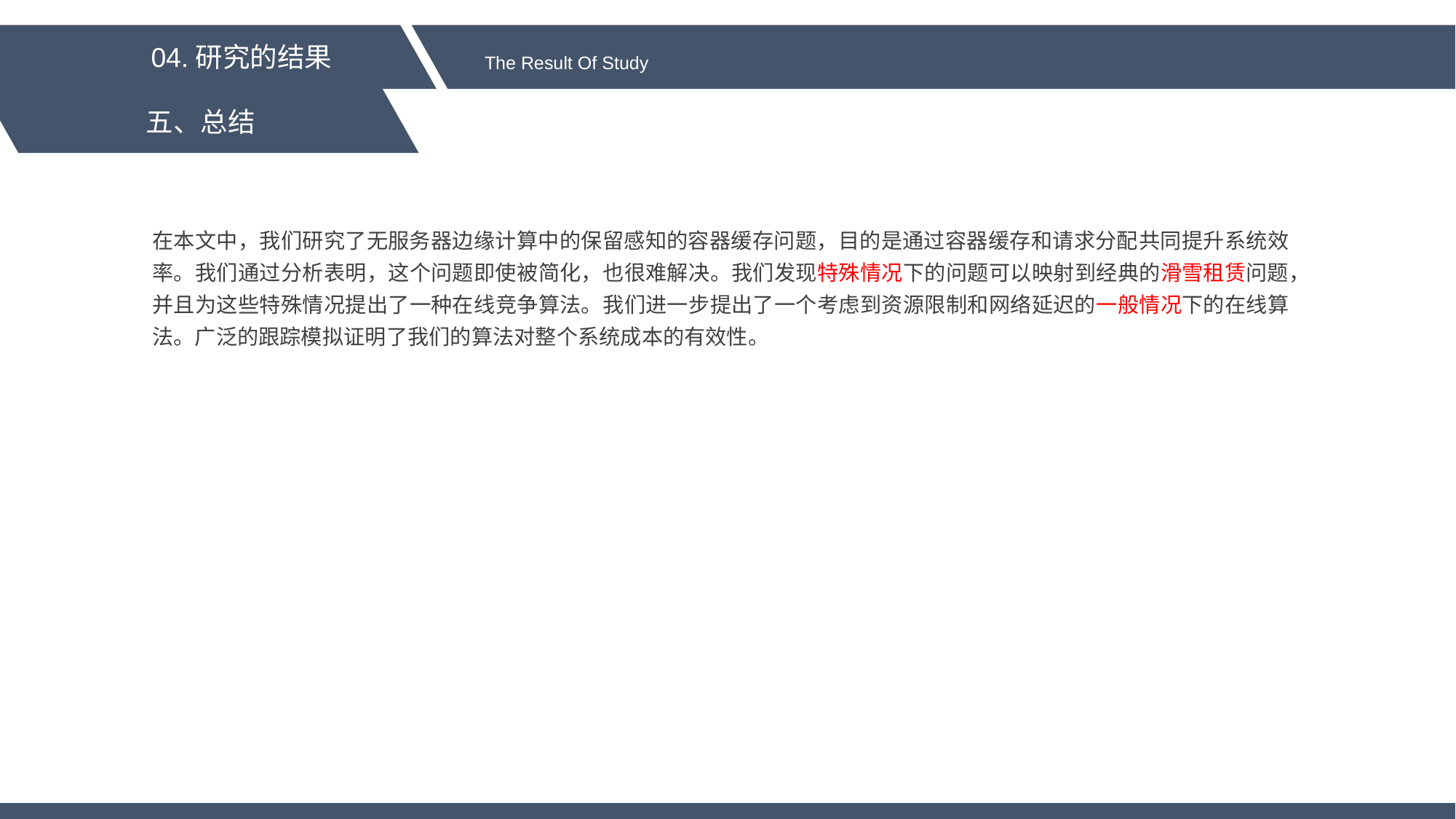

04.研究的结果
The Result Of Study
五、总结
在本文中，我们研究了无服务器边缘计算中的保留感知的容器缓存问题，目的是通过容器缓存和请求分配共同提升系统效率。我们通过分析表明，这个问题即使被简化，也很难解决。我们发现特殊情况下的问题可以映射到经典的滑雪租赁问题，并且为这些特殊情况提出了一种在线竞争算法。我们进一步提出了一个考虑到资源限制和网络延迟的一般情况下的在线算法。广泛的跟踪模拟证明了我们的算法对整个系统成本的有效性。